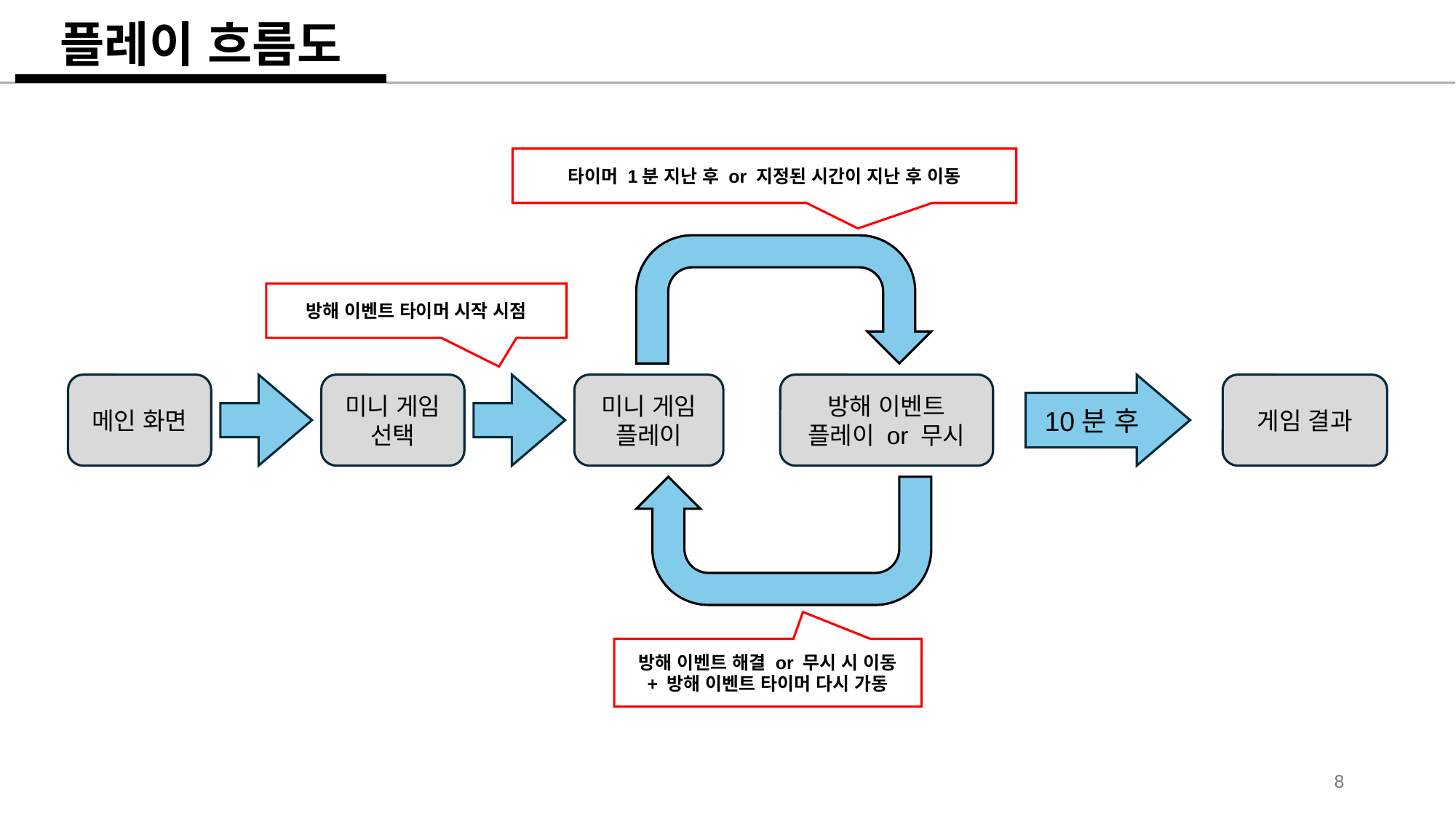

# 플레이 흐름도
타이머 1분 지난 후 or 지정된 시간이 지난 후 이동

방해 이벤트 타이머 시작 시점
메인 화면
미니 게임 선택
미니 게임
플레이
방해 이벤트
플레이 or 무시
게임 결과

10분 후

방해 이벤트 해결 or 무시 시 이동
+ 방해 이벤트 타이머 다시 가동
8